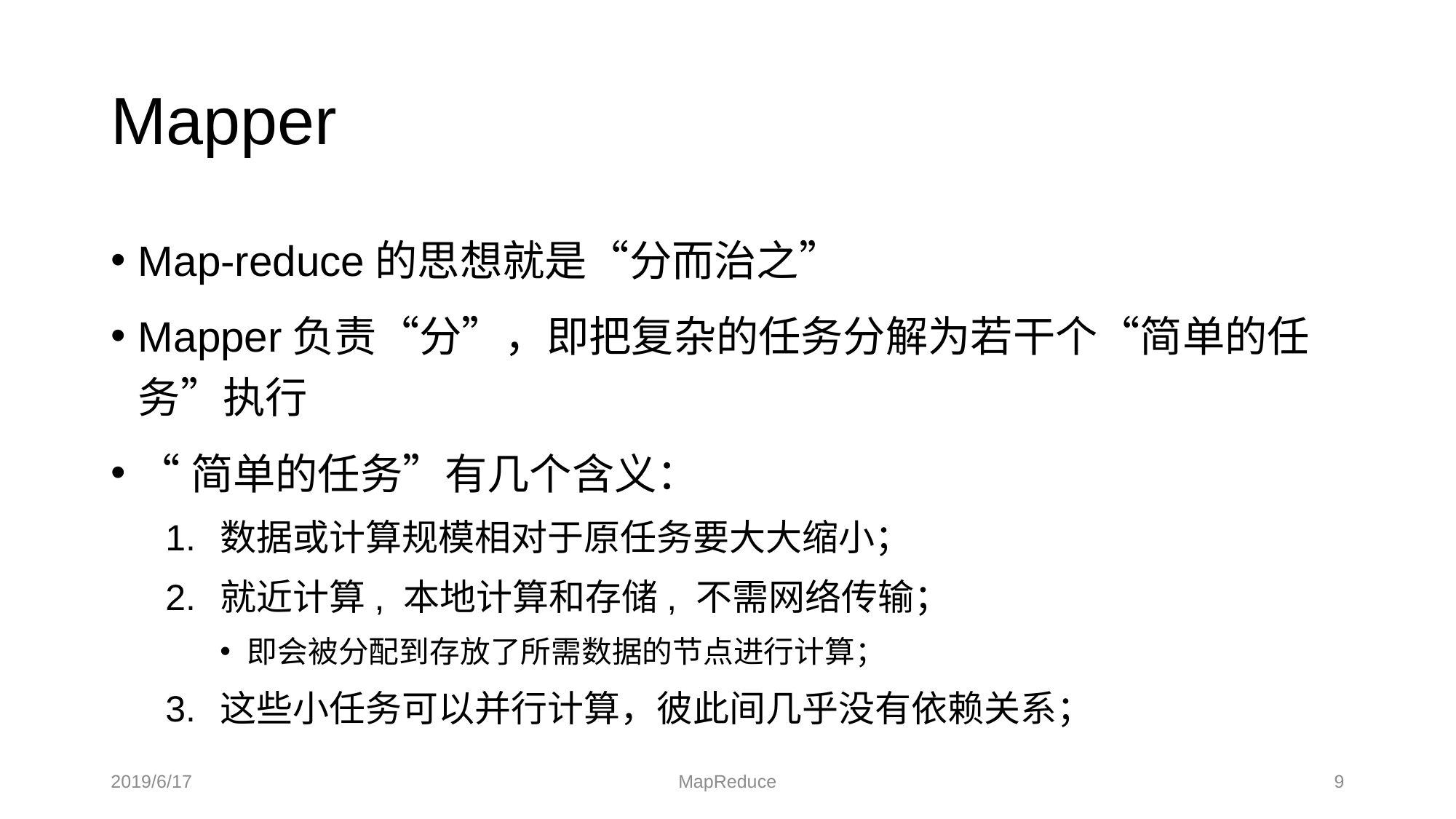

# Mapper
Map-reduce的思想就是“分而治之”
Mapper负责“分”，即把复杂的任务分解为若干个“简单的任务”执行
“简单的任务”有几个含义：
数据或计算规模相对于原任务要大大缩小；
就近计算, 本地计算和存储, 不需网络传输；
即会被分配到存放了所需数据的节点进行计算；
这些小任务可以并行计算，彼此间几乎没有依赖关系；

2019/6/17
MapReduce
9